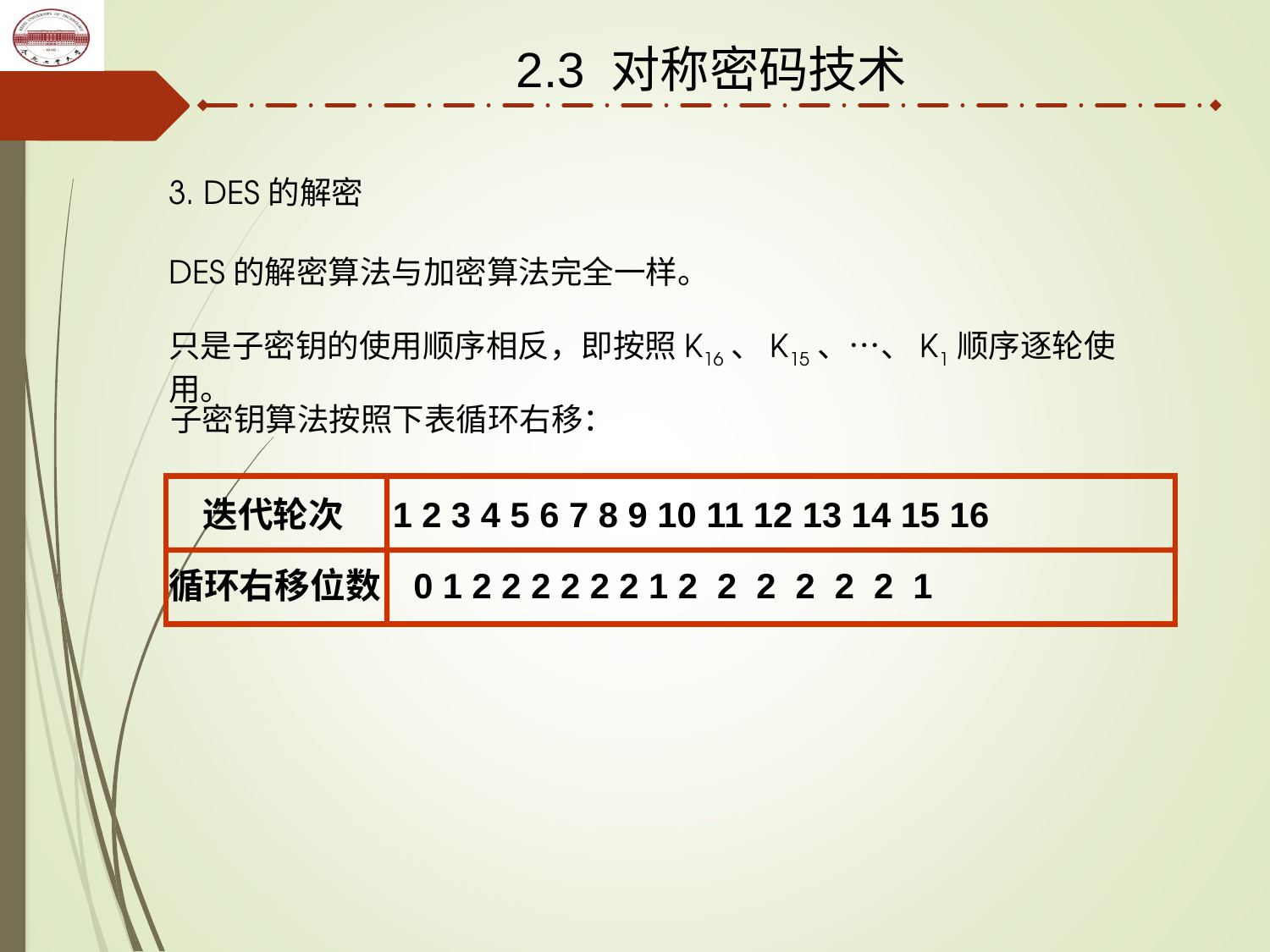

2.3 对称密码技术
3. DES的解密
DES的解密算法与加密算法完全一样。
只是子密钥的使用顺序相反，即按照K16、K15、…、K1顺序逐轮使用。
子密钥算法按照下表循环右移：

迭代轮次     1 2 3 4 5 6 7 8 9 10 11 12 13 14 15 16
循环右移位数   0 1 2 2 2 2 2 2 1 2  2  2  2  2  2  1